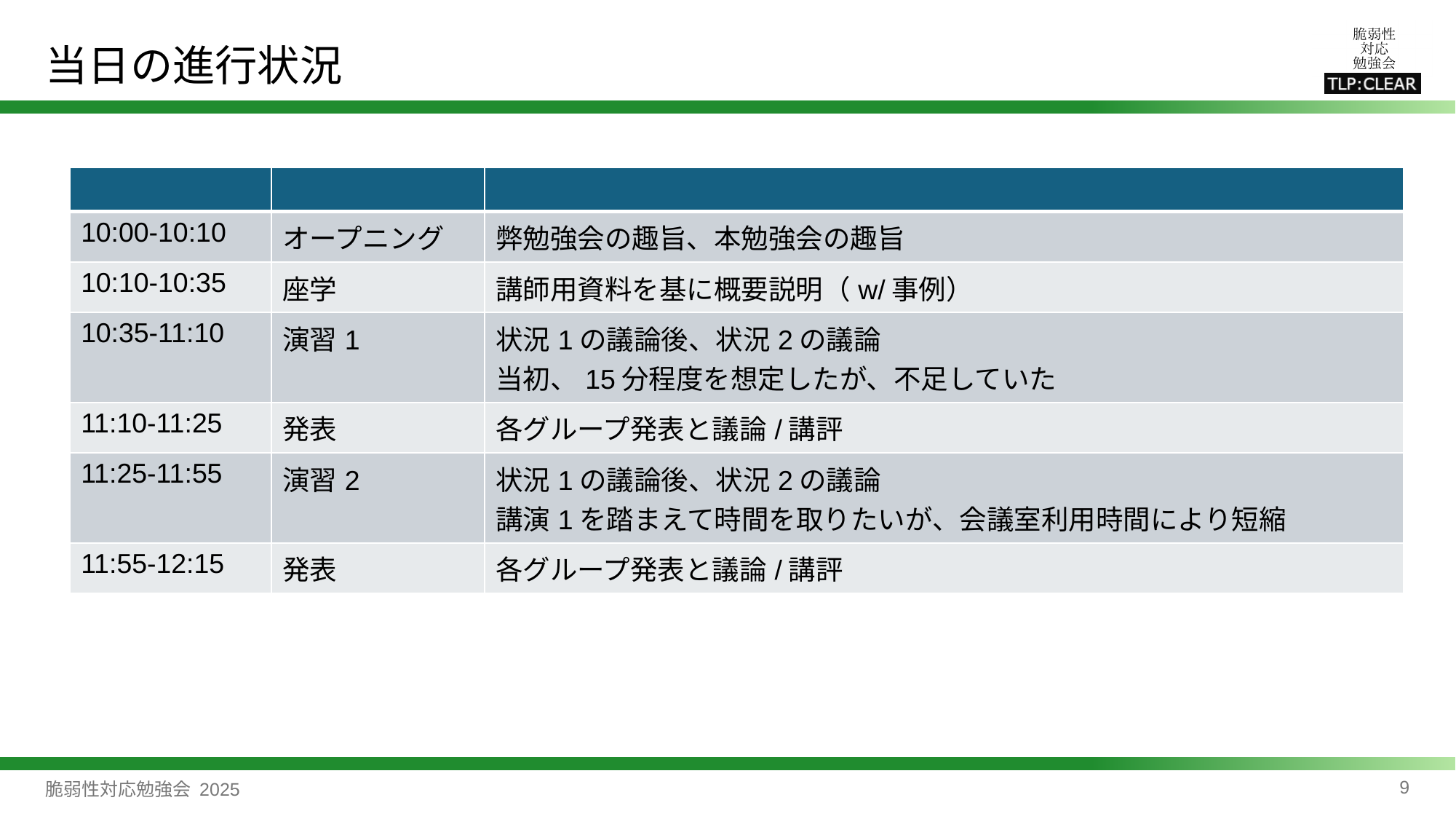

# 当日の進行状況
|  |  |  |
| --- | --- | --- |
| 10:00-10:10 | オープニング | 弊勉強会の趣旨、本勉強会の趣旨 |
| 10:10-10:35 | 座学 | 講師用資料を基に概要説明（w/事例） |
| 10:35-11:10 | 演習1 | 状況1の議論後、状況2の議論 当初、15分程度を想定したが、不足していた |
| 11:10-11:25 | 発表 | 各グループ発表と議論/講評 |
| 11:25-11:55 | 演習2 | 状況1の議論後、状況2の議論 講演1を踏まえて時間を取りたいが、会議室利用時間により短縮 |
| 11:55-12:15 | 発表 | 各グループ発表と議論/講評 |
9
脆弱性対応勉強会 2025